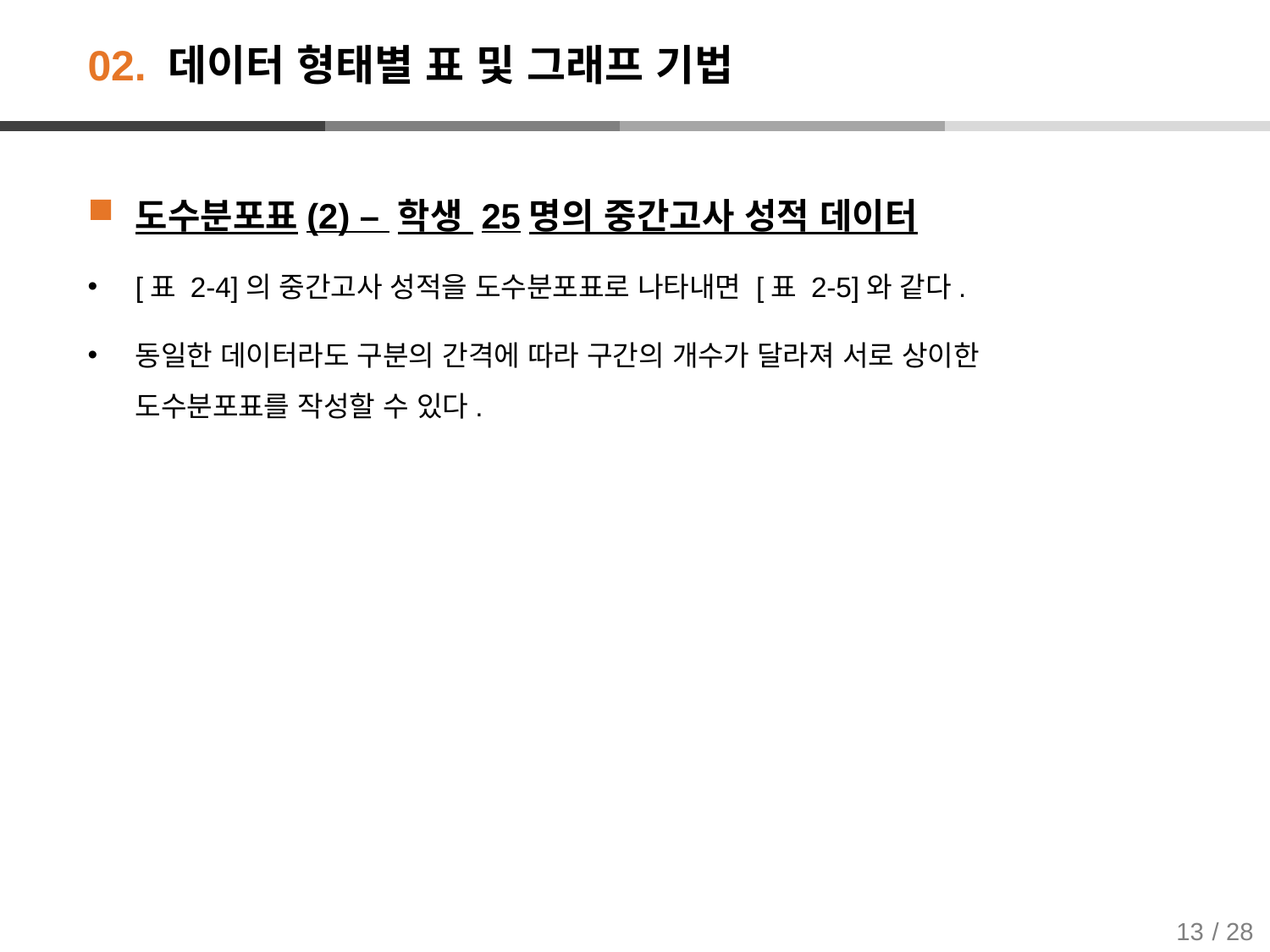

# 02. 데이터 형태별 표 및 그래프 기법
도수분포표(2) – 학생 25명의 중간고사 성적 데이터
[표 2-4]의 중간고사 성적을 도수분포표로 나타내면 [표 2-5]와 같다.
동일한 데이터라도 구분의 간격에 따라 구간의 개수가 달라져 서로 상이한 도수분포표를 작성할 수 있다.